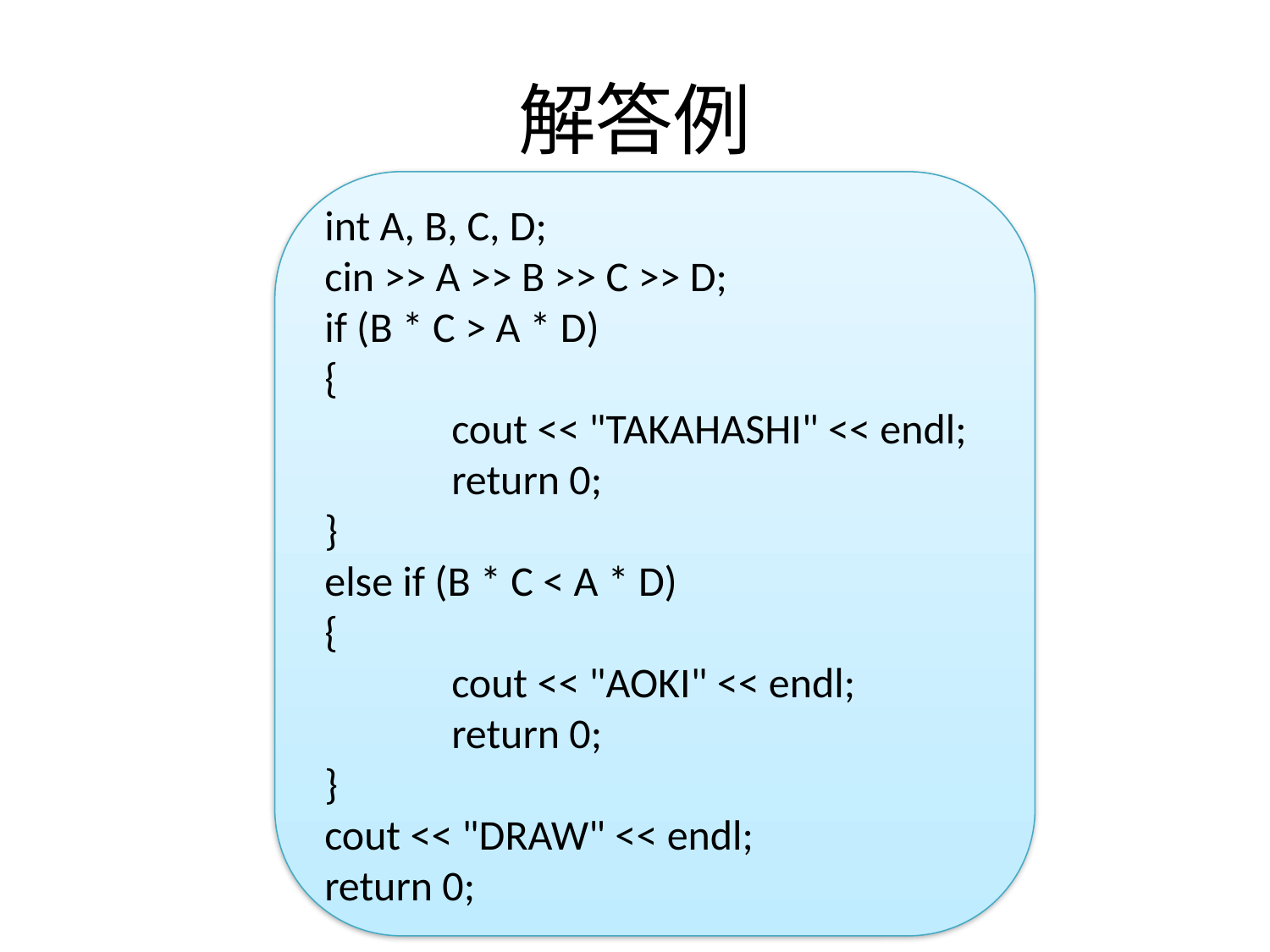

# 解答例
int A, B, C, D;
cin >> A >> B >> C >> D;
if (B * C > A * D)
{
	cout << "TAKAHASHI" << endl;
	return 0;
}
else if (B * C < A * D)
{
	cout << "AOKI" << endl;
	return 0;
}
cout << "DRAW" << endl;
return 0;